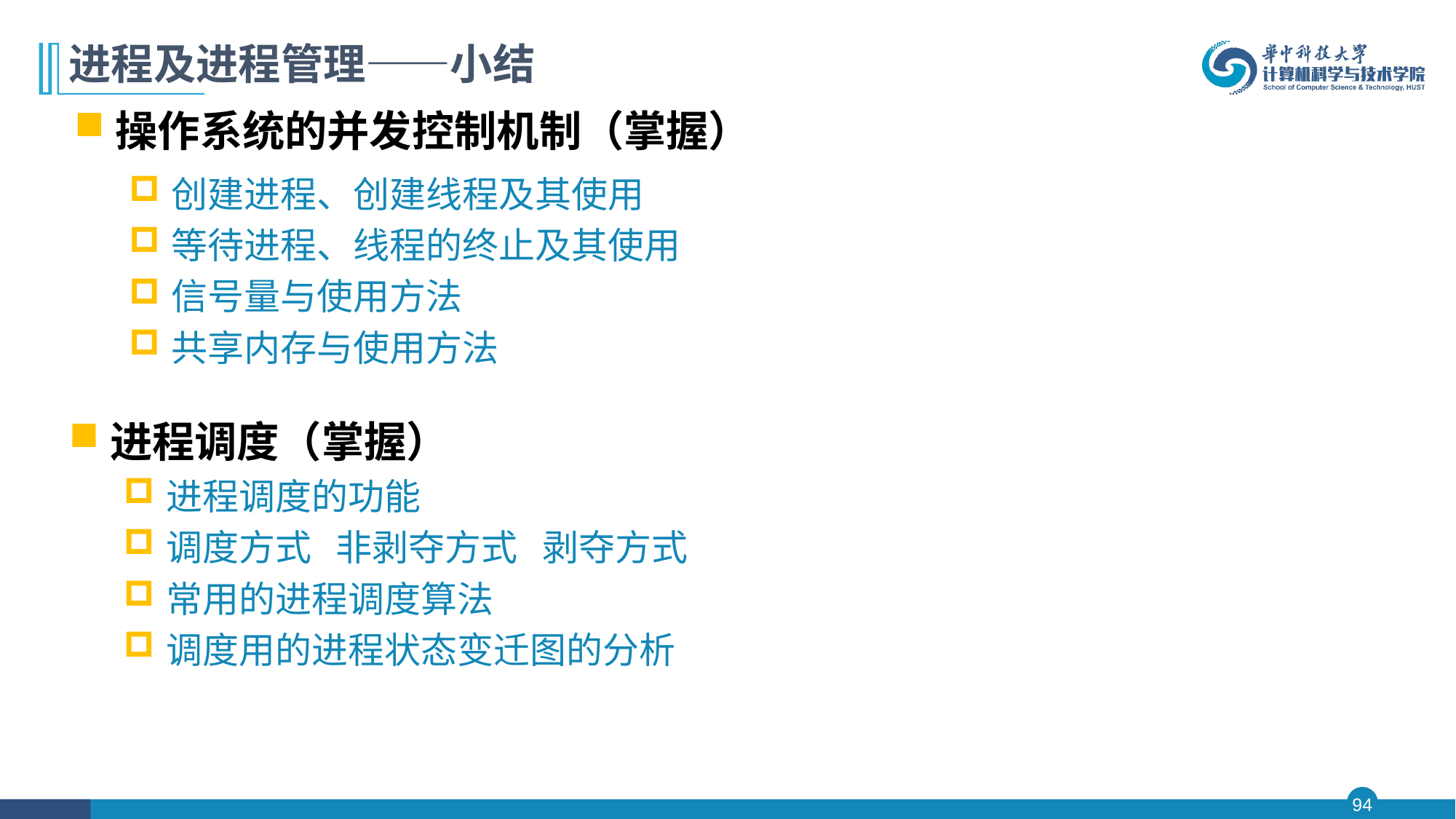

# 进程及进程管理——小结
操作系统的并发控制机制（掌握）
创建进程、创建线程及其使用
等待进程、线程的终止及其使用
信号量与使用方法
共享内存与使用方法
进程调度（掌握）
进程调度的功能
调度方式   非剥夺方式   剥夺方式
常用的进程调度算法
调度用的进程状态变迁图的分析